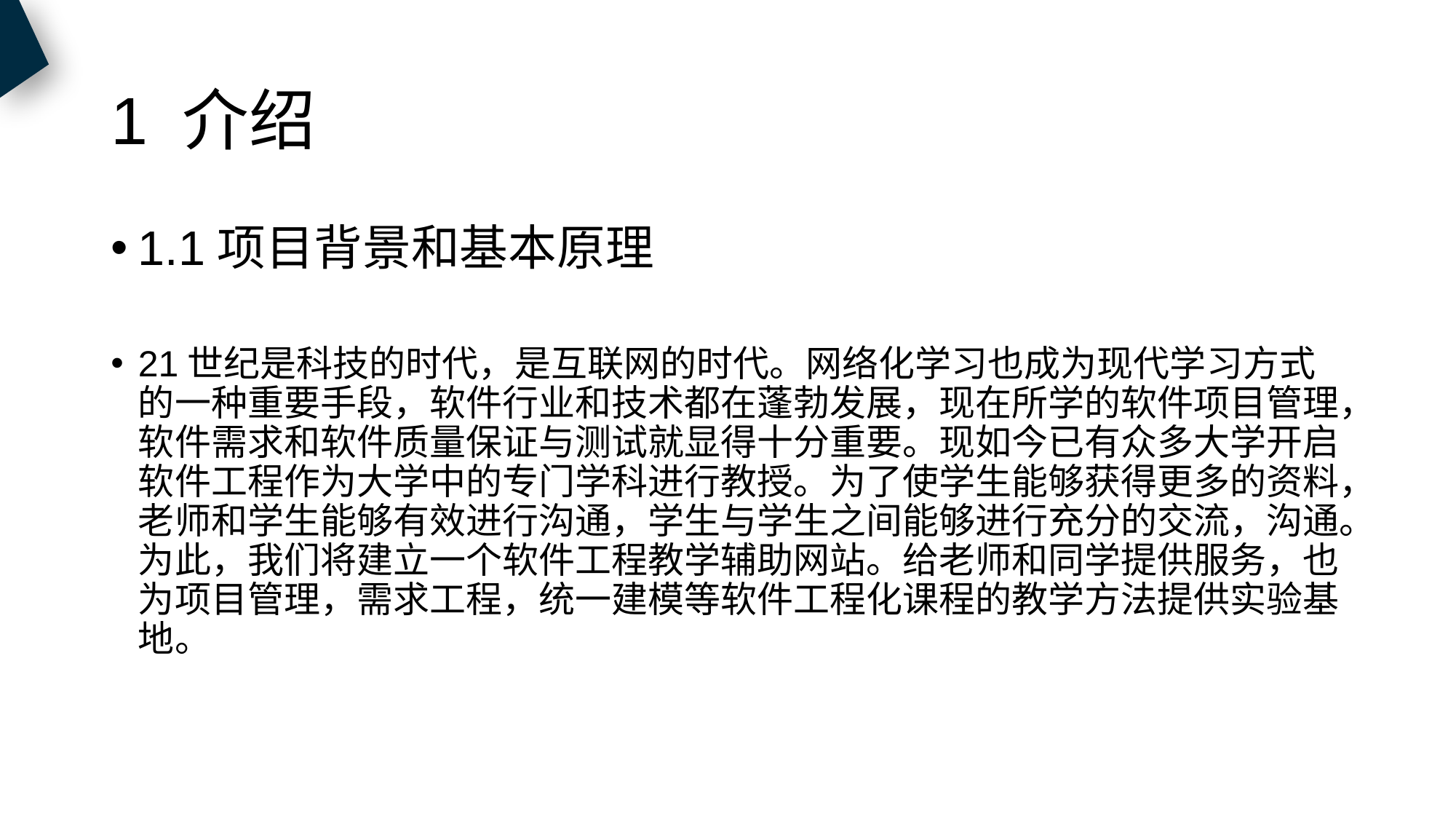

# 1 介绍
1.1项目背景和基本原理

21世纪是科技的时代，是互联网的时代。网络化学习也成为现代学习方式的一种重要手段，软件行业和技术都在蓬勃发展，现在所学的软件项目管理，软件需求和软件质量保证与测试就显得十分重要。现如今已有众多大学开启软件工程作为大学中的专门学科进行教授。为了使学生能够获得更多的资料，老师和学生能够有效进行沟通，学生与学生之间能够进行充分的交流，沟通。为此，我们将建立一个软件工程教学辅助网站。给老师和同学提供服务，也为项目管理，需求工程，统一建模等软件工程化课程的教学方法提供实验基地。